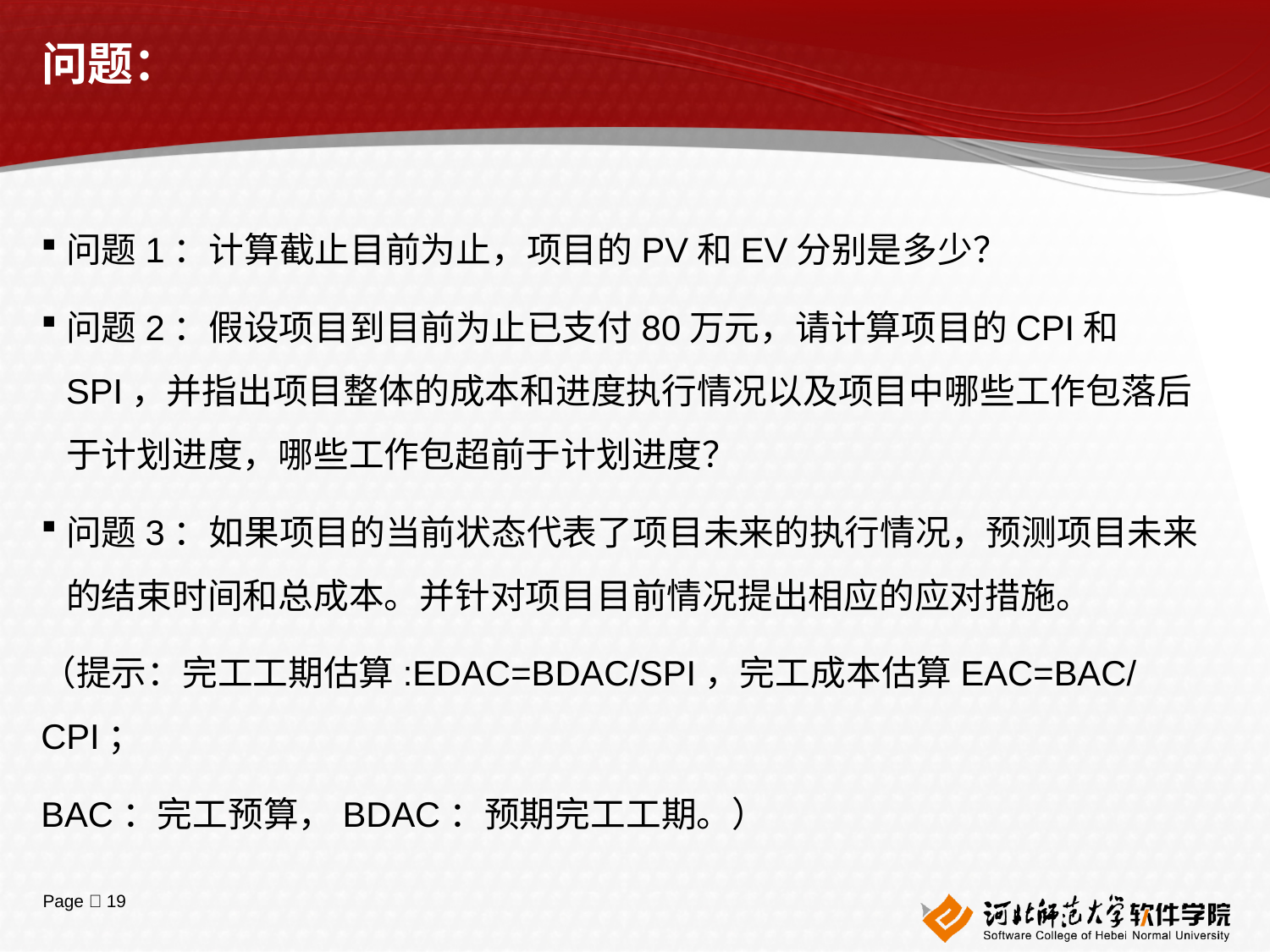

# 问题：
问题1：计算截止目前为止，项目的PV和EV分别是多少？
问题2：假设项目到目前为止已支付80万元，请计算项目的CPI和SPI，并指出项目整体的成本和进度执行情况以及项目中哪些工作包落后于计划进度，哪些工作包超前于计划进度？
问题3：如果项目的当前状态代表了项目未来的执行情况，预测项目未来的结束时间和总成本。并针对项目目前情况提出相应的应对措施。
（提示：完工工期估算:EDAC=BDAC/SPI，完工成本估算EAC=BAC/CPI；
BAC：完工预算，BDAC：预期完工工期。）